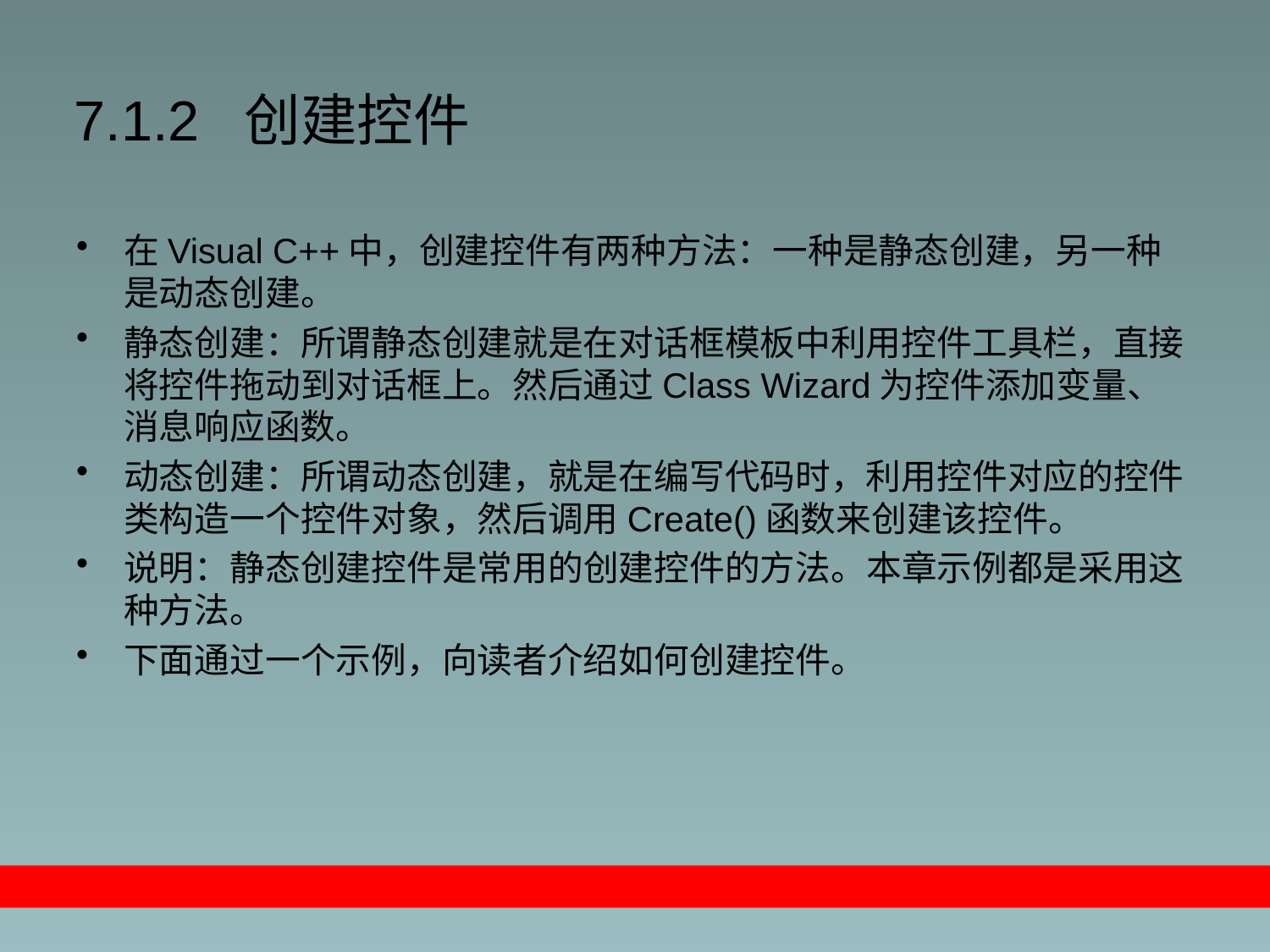

# 7.1.2  创建控件
在Visual C++中，创建控件有两种方法：一种是静态创建，另一种是动态创建。
静态创建：所谓静态创建就是在对话框模板中利用控件工具栏，直接将控件拖动到对话框上。然后通过Class Wizard为控件添加变量、消息响应函数。
动态创建：所谓动态创建，就是在编写代码时，利用控件对应的控件类构造一个控件对象，然后调用Create()函数来创建该控件。
说明：静态创建控件是常用的创建控件的方法。本章示例都是采用这种方法。
下面通过一个示例，向读者介绍如何创建控件。